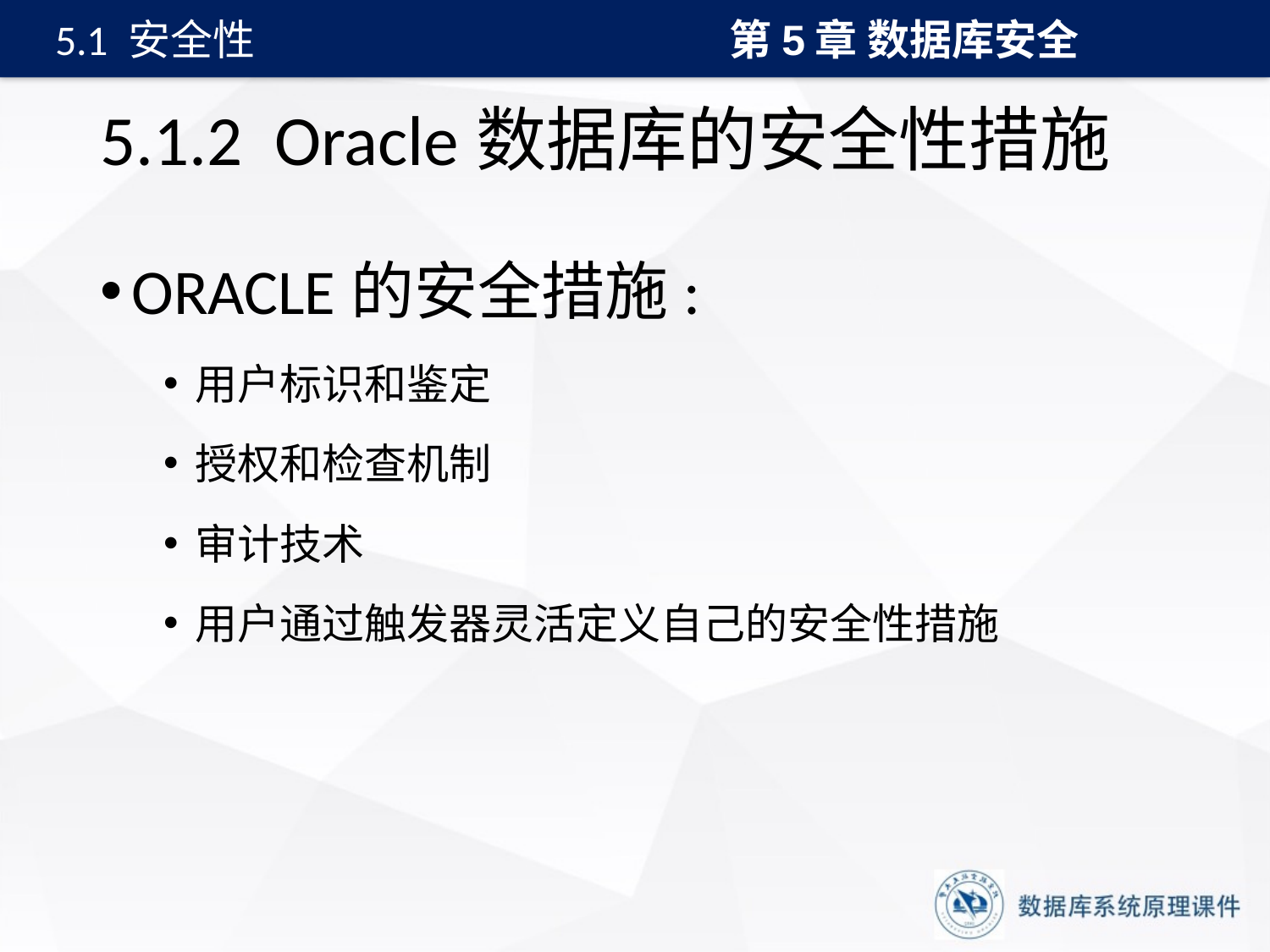

第5章 数据库安全
5.1 安全性
# 5.1.2  Oracle数据库的安全性措施
ORACLE的安全措施:
用户标识和鉴定
授权和检查机制
审计技术
用户通过触发器灵活定义自己的安全性措施